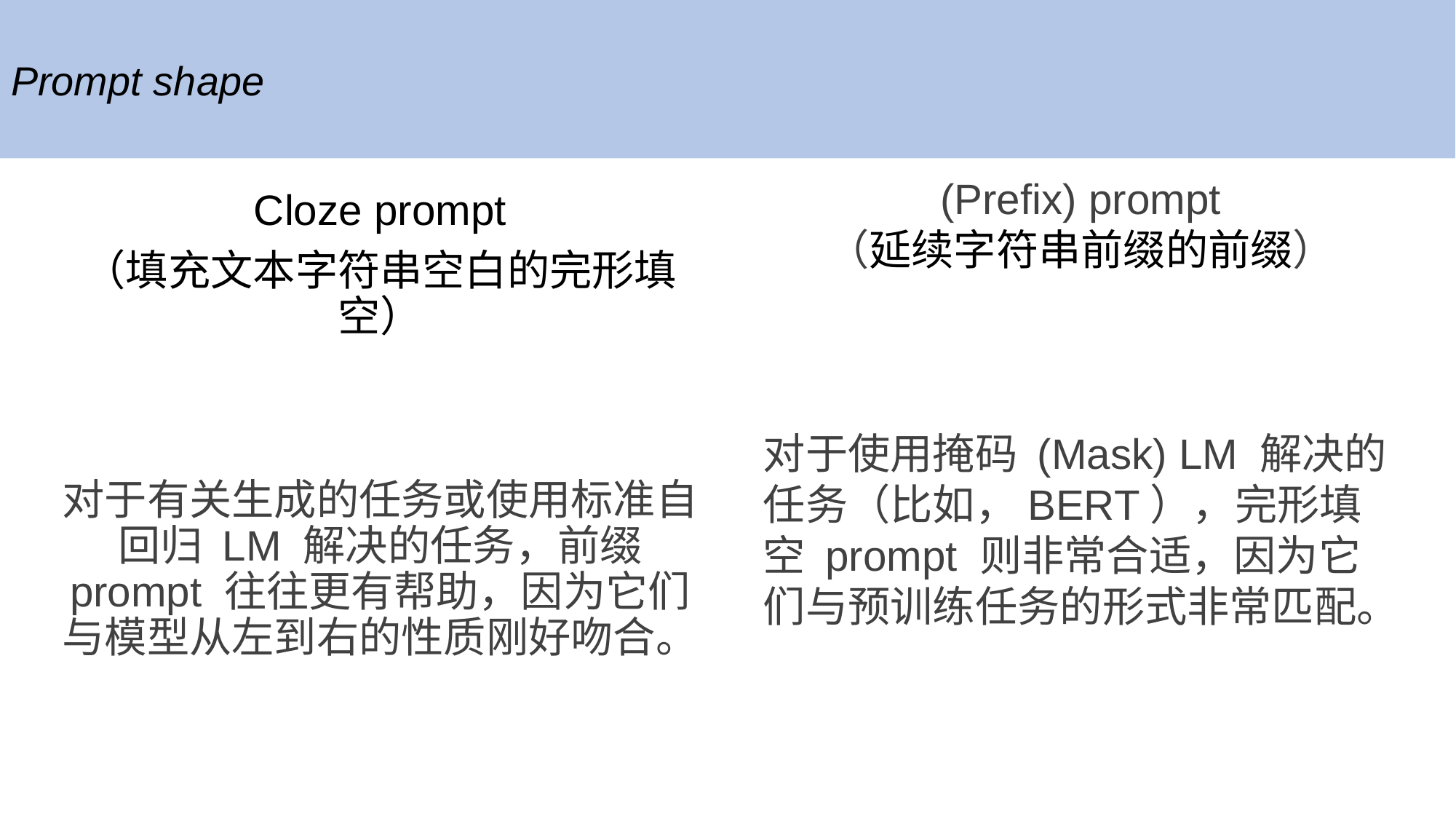

# Prompt shape
(Prefix) prompt
（延续字符串前缀的前缀）

对于使用掩码 (Mask) LM 解决的任务（比如，BERT），完形填空 prompt 则非常合适，因为它们与预训练任务的形式非常匹配。

Cloze prompt
（填充文本字符串空白的完形填空）

对于有关生成的任务或使用标准自回归 LM 解决的任务，前缀 prompt 往往更有帮助，因为它们与模型从左到右的性质刚好吻合。